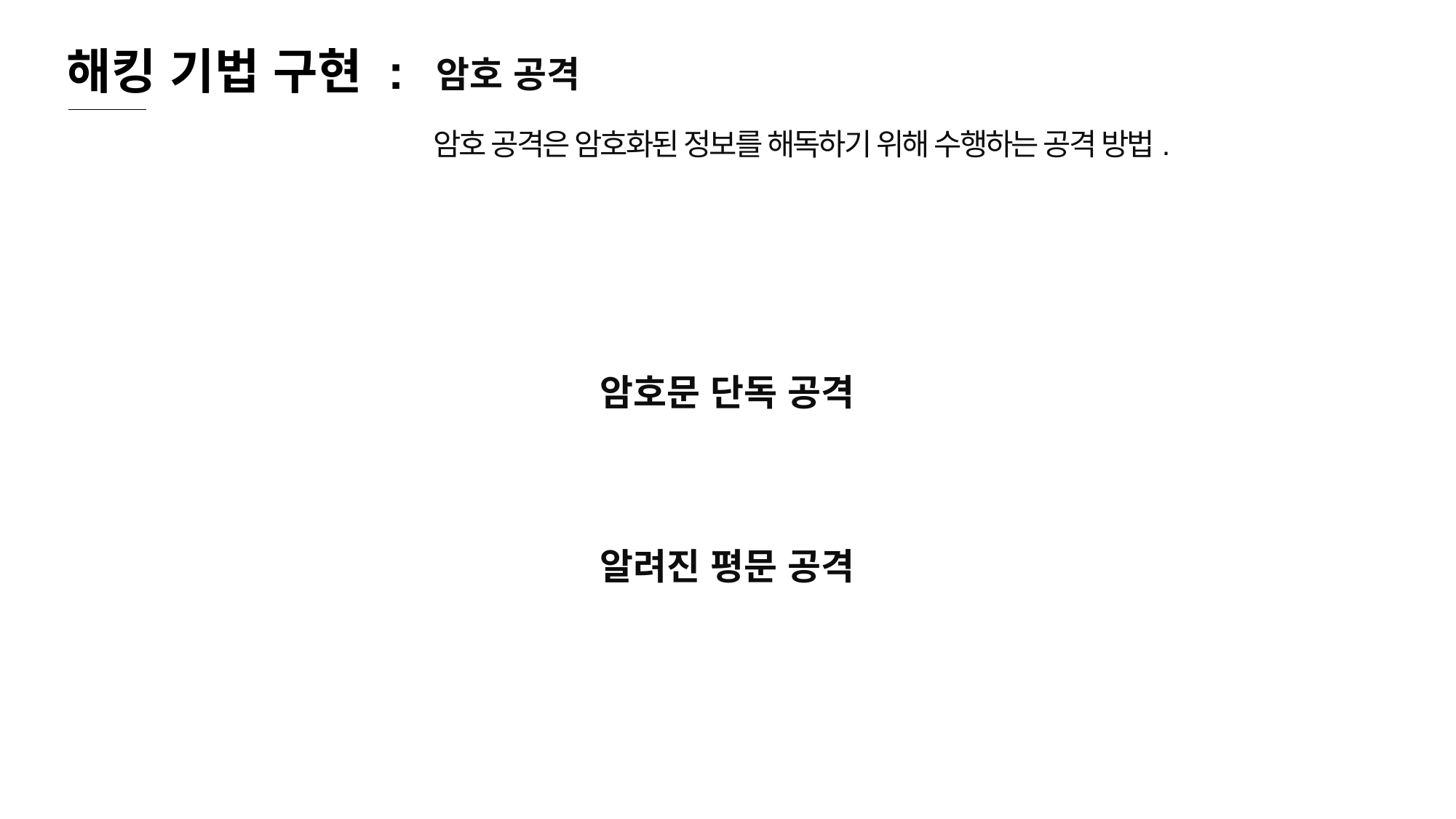

해킹 기법 구현 :
암호 공격
암호 공격은 암호화된 정보를 해독하기 위해 수행하는 공격 방법.
암호문 단독 공격
알려진 평문 공격